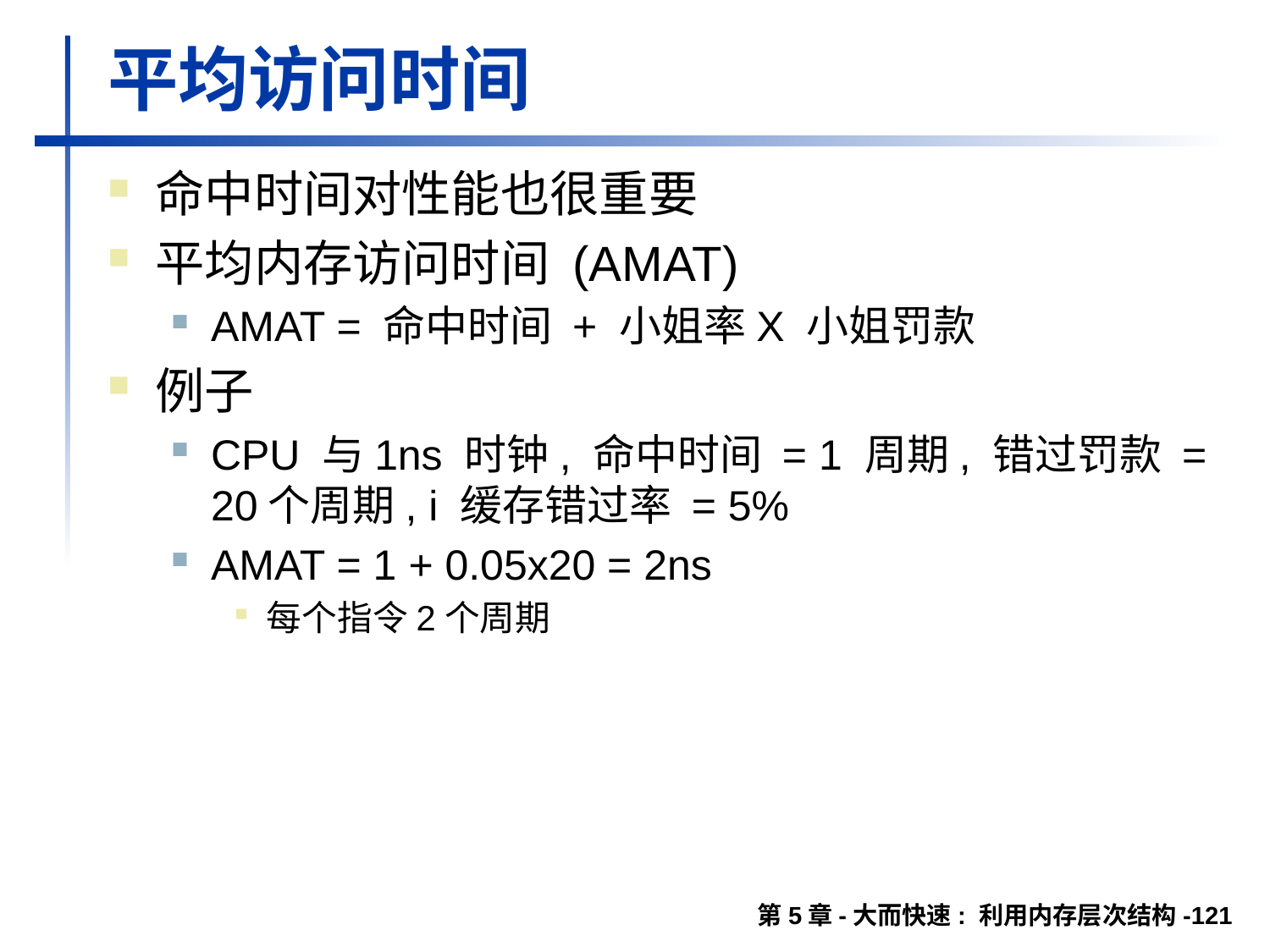

# 平均访问时间
命中时间对性能也很重要
平均内存访问时间 (AMAT)
AMAT = 命中时间 + 小姐率X 小姐罚款
例子
CPU 与1ns 时钟, 命中时间 = 1 周期, 错过罚款 = 20个周期, i 缓存错过率 = 5%
AMAT = 1 + 0.05x20 = 2ns
每个指令2个周期
第5章-大而快速: 利用内存层次结构-121